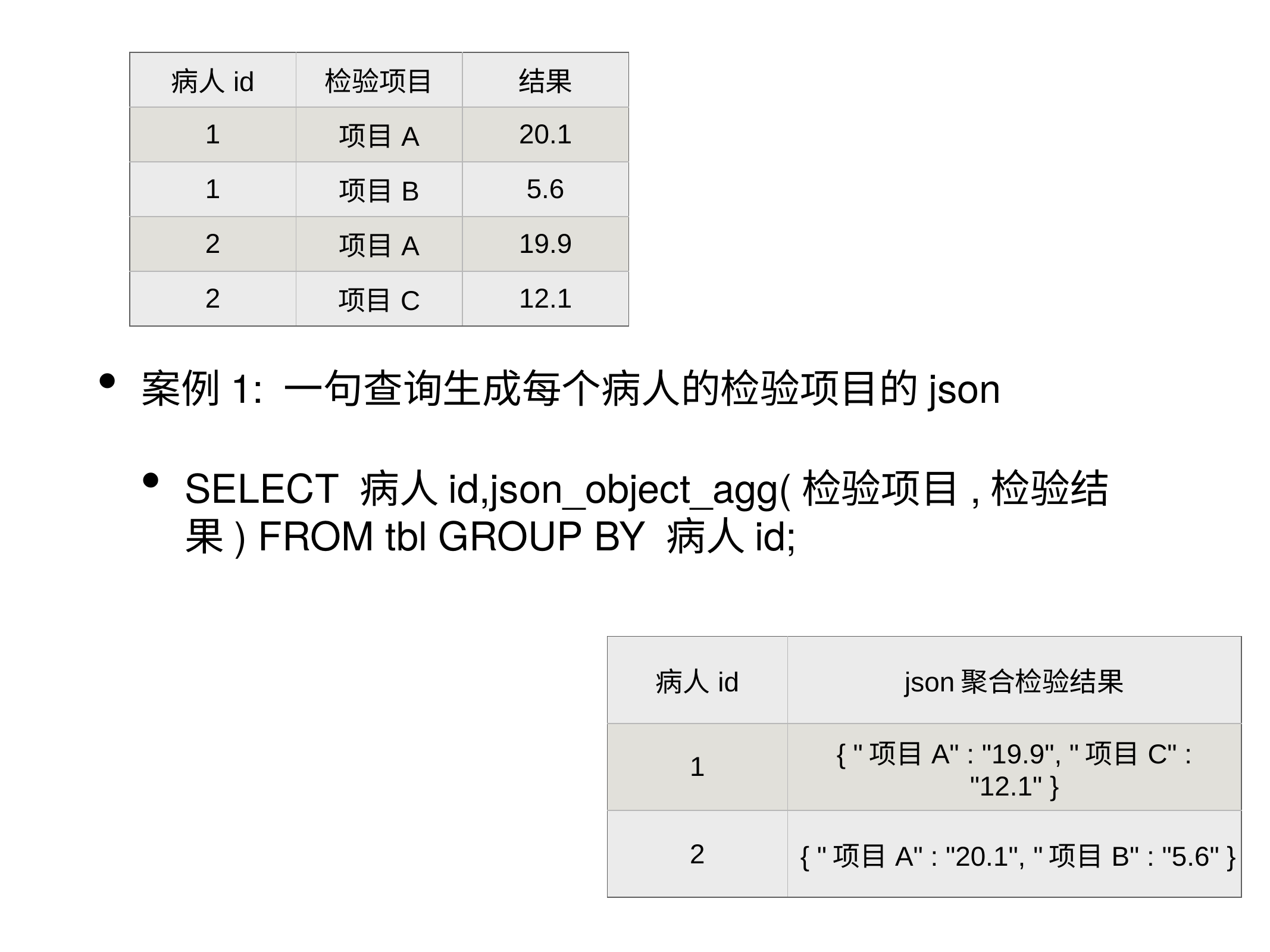

| 病人id | 检验项目 | 结果 |
| --- | --- | --- |
| 1 | 项目A | 20.1 |
| 1 | 项目B | 5.6 |
| 2 | 项目A | 19.9 |
| 2 | 项目C | 12.1 |
案例1: 一句查询生成每个病人的检验项目的json
SELECT 病人id,json_object_agg(检验项目,检验结果) FROM tbl GROUP BY 病人id;
| 病人id | json聚合检验结果 |
| --- | --- |
| 1 | { "项目A" : "19.9", "项目C" : "12.1" } |
| 2 | { "项目A" : "20.1", "项目B" : "5.6" } |